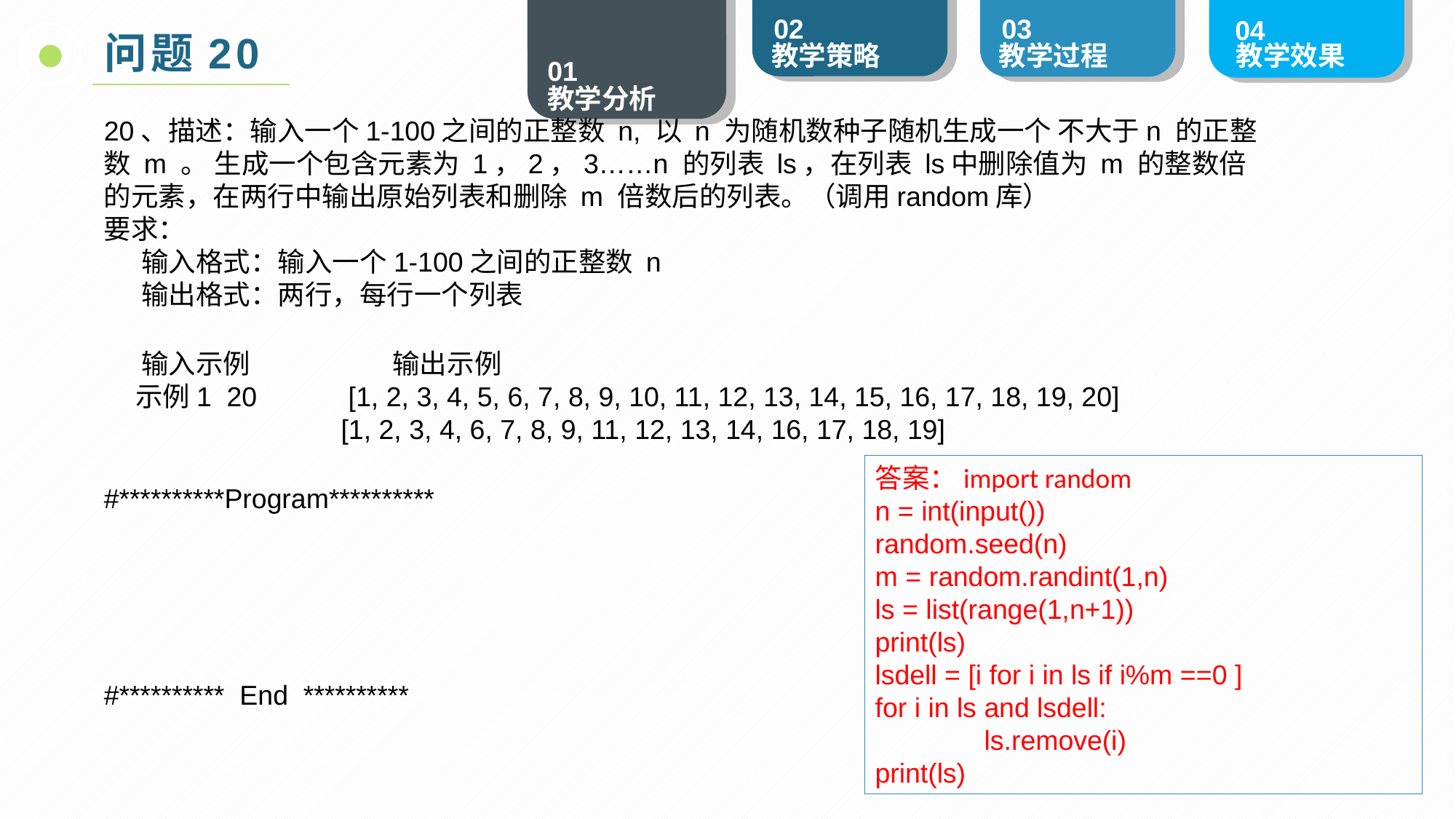

问题20

20、描述：输入一个1-100之间的正整数 n, 以 n 为随机数种子随机生成一个 不大于n 的正整数 m 。 生成一个包含元素为 1，2，3……n 的列表 ls，在列表 ls中删除值为 m 的整数倍的元素，在两行中输出原始列表和删除 m 倍数后的列表。（调用random库）
要求：
     输入格式：输入一个1-100之间的正整数 n
     输出格式：两行，每行一个列表

     输入示例                       输出示例
    示例1  20            [1, 2, 3, 4, 5, 6, 7, 8, 9, 10, 11, 12, 13, 14, 15, 16, 17, 18, 19, 20]
                               [1, 2, 3, 4, 6, 7, 8, 9, 11, 12, 13, 14, 16, 17, 18, 19]

#**********Program**********

#**********  End  **********

答案：import random
n = int(input())
random.seed(n)
m = random.randint(1,n)
ls = list(range(1,n+1))
print(ls)
lsdell = [i for i in ls if i%m ==0 ]
for i in ls and lsdell:
	ls.remove(i)
print(ls)